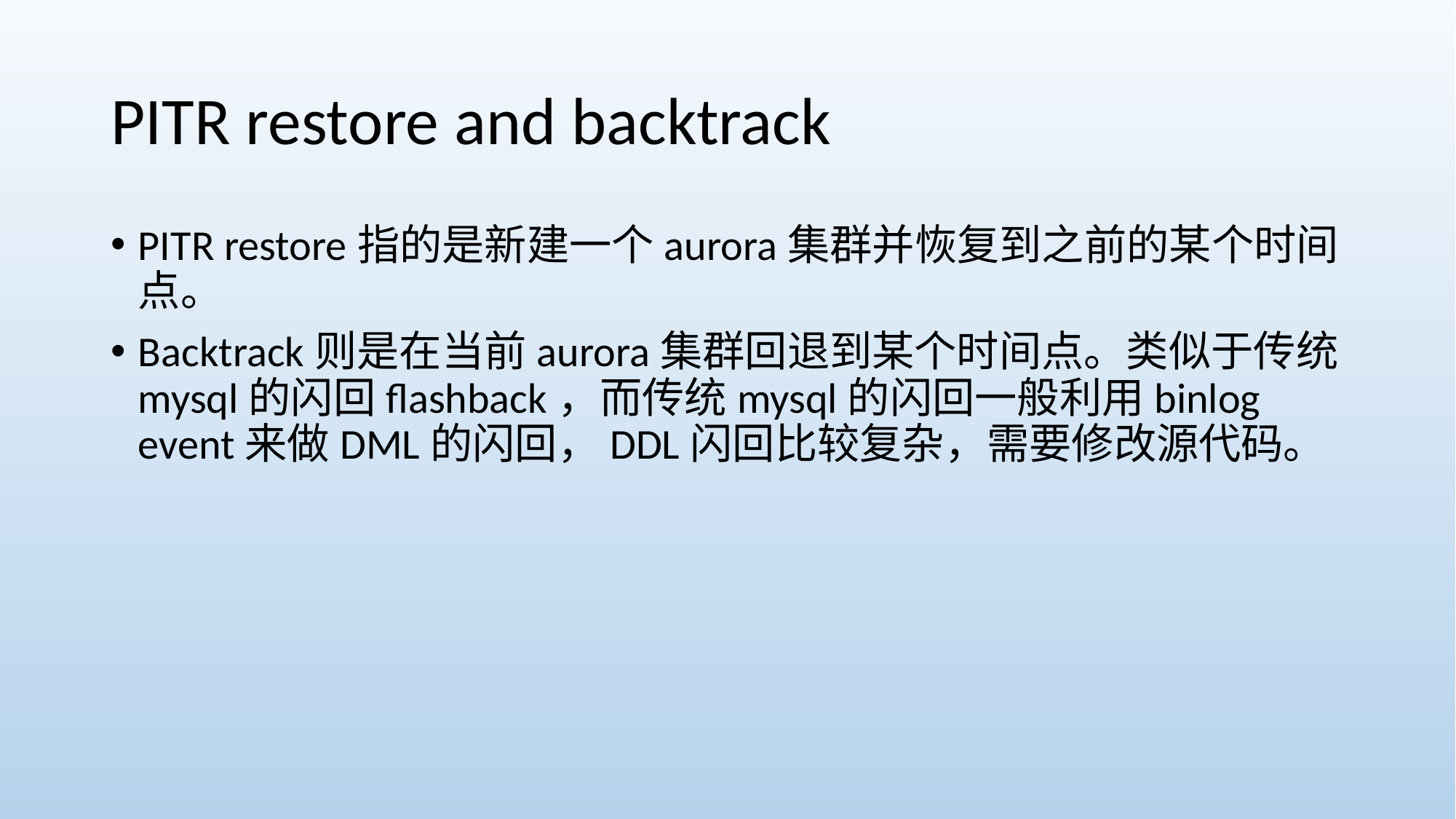

# PITR restore and backtrack
PITR restore指的是新建一个aurora集群并恢复到之前的某个时间点。
Backtrack则是在当前aurora集群回退到某个时间点。类似于传统mysql的闪回flashback，而传统mysql的闪回一般利用binlog event来做DML的闪回，DDL闪回比较复杂，需要修改源代码。